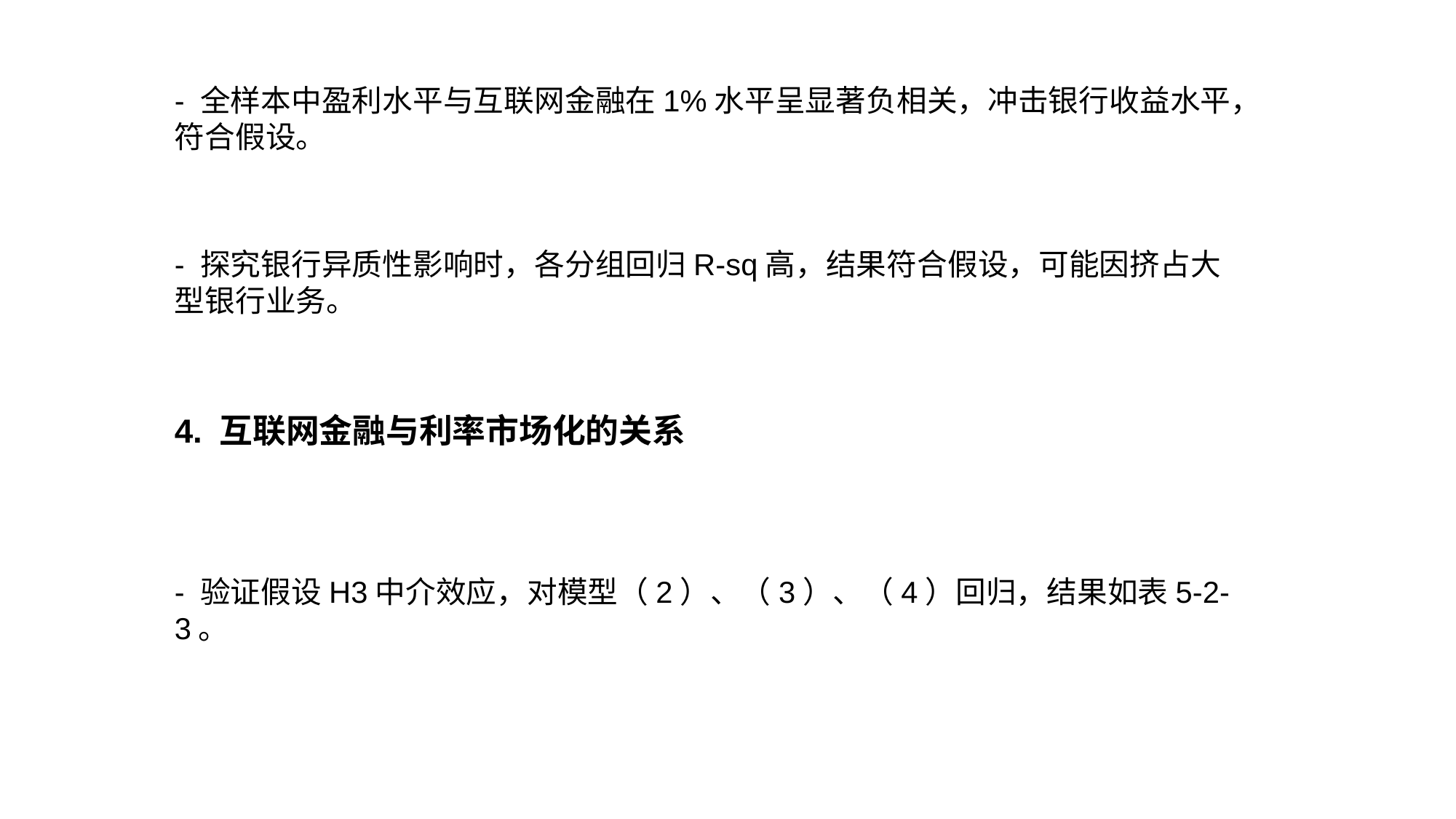

- 全样本中盈利水平与互联网金融在1%水平呈显著负相关，冲击银行收益水平，符合假设。

- 探究银行异质性影响时，各分组回归R-sq高，结果符合假设，可能因挤占大型银行业务。
4. 互联网金融与利率市场化的关系
- 验证假设H3中介效应，对模型（2）、（3）、（4）回归，结果如表5-2-3。